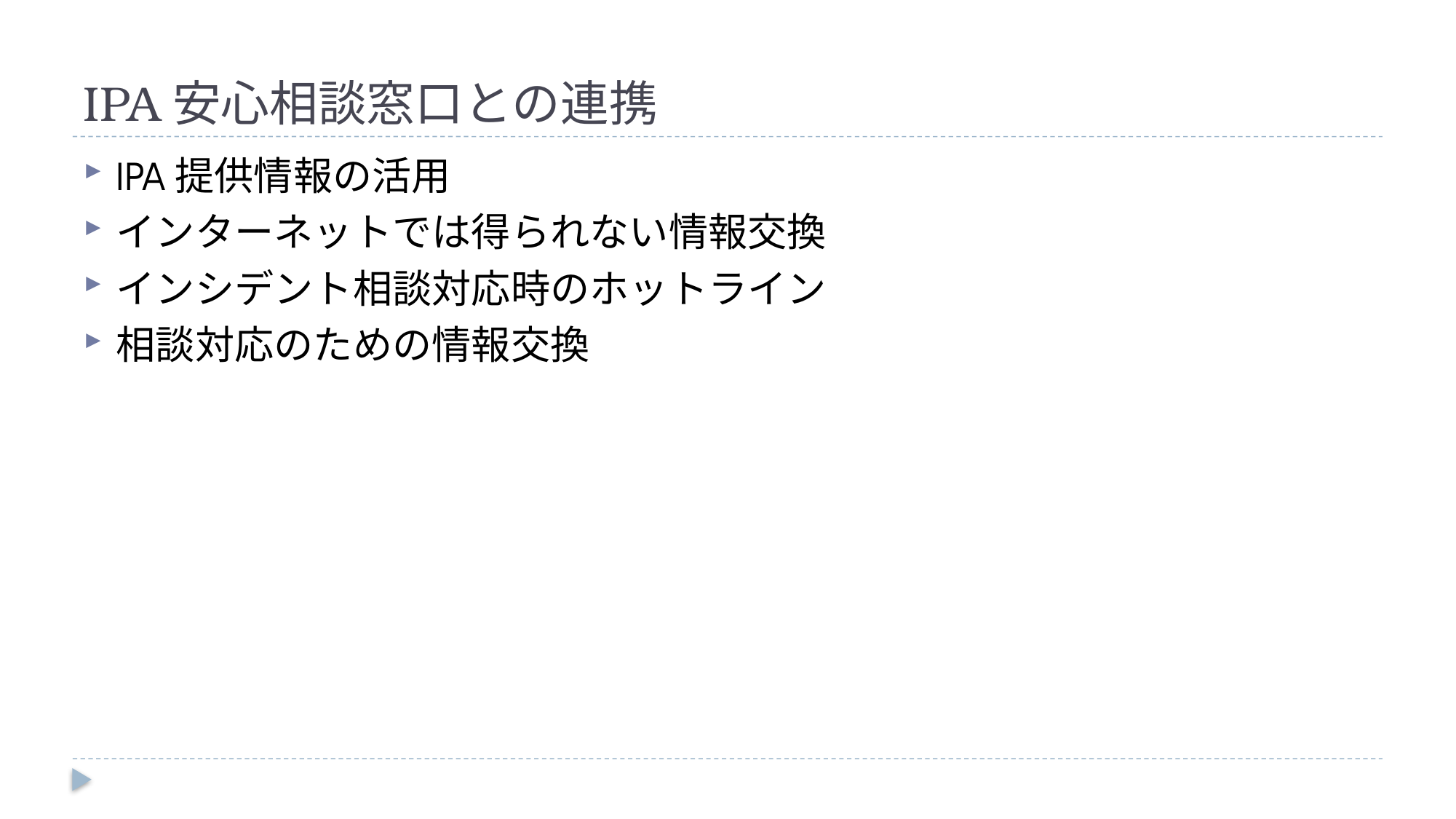

# IPA安心相談窓口との連携
IPA提供情報の活用
インターネットでは得られない情報交換
インシデント相談対応時のホットライン
相談対応のための情報交換